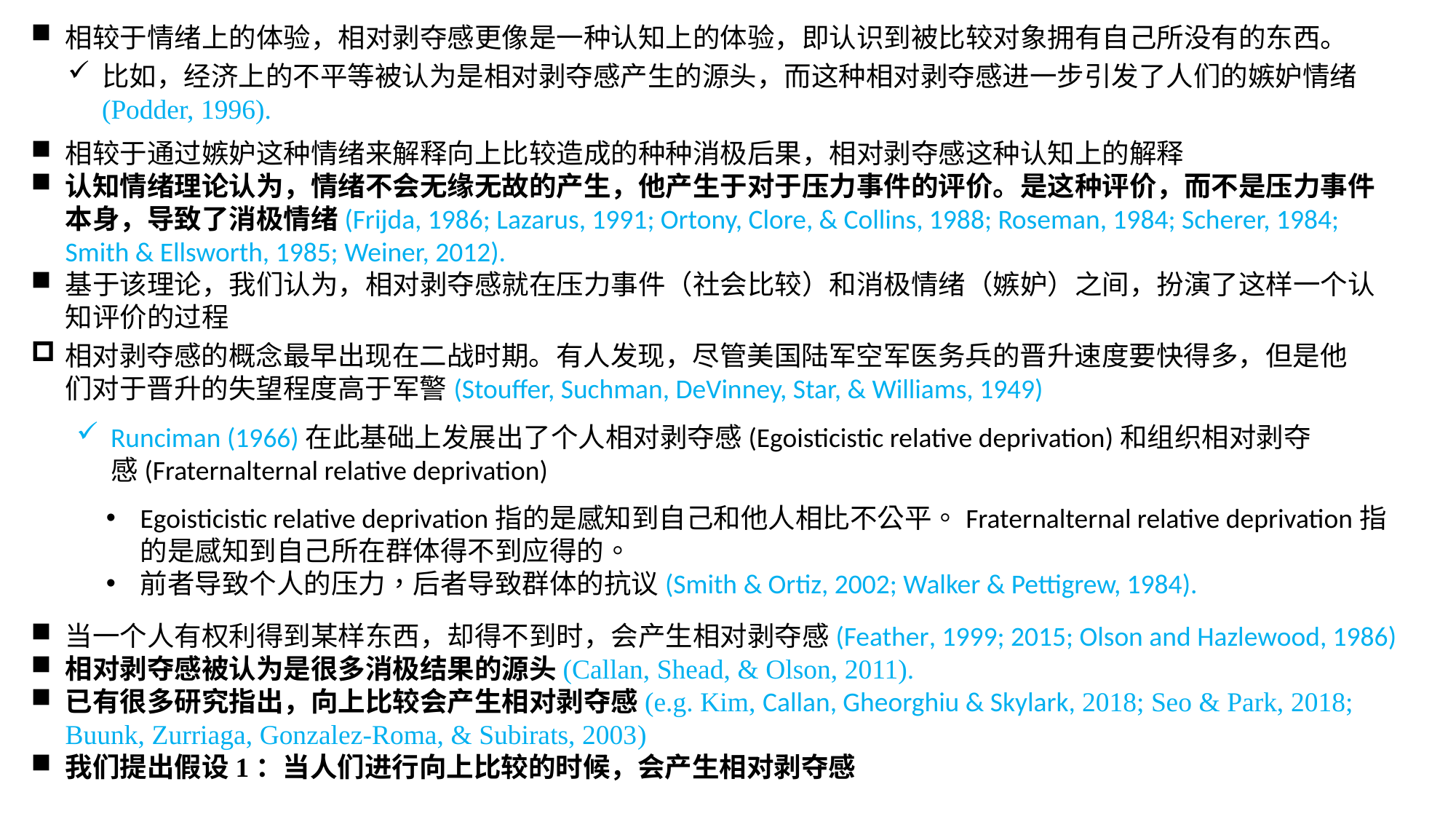

相较于情绪上的体验，相对剥夺感更像是一种认知上的体验，即认识到被比较对象拥有自己所没有的东西。
比如，经济上的不平等被认为是相对剥夺感产生的源头，而这种相对剥夺感进一步引发了人们的嫉妒情绪(Podder, 1996).
相较于通过嫉妒这种情绪来解释向上比较造成的种种消极后果，相对剥夺感这种认知上的解释
认知情绪理论认为，情绪不会无缘无故的产生，他产生于对于压力事件的评价。是这种评价，而不是压力事件本身，导致了消极情绪(Frijda, 1986; Lazarus, 1991; Ortony, Clore, & Collins, 1988; Roseman, 1984; Scherer, 1984; Smith & Ellsworth, 1985; Weiner, 2012).
基于该理论，我们认为，相对剥夺感就在压力事件（社会比较）和消极情绪（嫉妒）之间，扮演了这样一个认知评价的过程
相对剥夺感的概念最早出现在二战时期。有人发现，尽管美国陆军空军医务兵的晋升速度要快得多，但是他们对于晋升的失望程度高于军警(Stouffer, Suchman, DeVinney, Star, & Williams, 1949)
Runciman (1966)在此基础上发展出了个人相对剥夺感(Egoisticistic relative deprivation)和组织相对剥夺感(Fraternalternal relative deprivation)
Egoisticistic relative deprivation指的是感知到自己和他人相比不公平。Fraternalternal relative deprivation指的是感知到自己所在群体得不到应得的。
前者导致个人的压力，后者导致群体的抗议(Smith & Ortiz, 2002; Walker & Pettigrew, 1984).
当一个人有权利得到某样东西，却得不到时，会产生相对剥夺感(Feather, 1999; 2015; Olson and Hazlewood, 1986)
相对剥夺感被认为是很多消极结果的源头(Callan, Shead, & Olson, 2011).
已有很多研究指出，向上比较会产生相对剥夺感(e.g. Kim, Callan, Gheorghiu & Skylark, 2018; Seo & Park, 2018; Buunk, Zurriaga, Gonzalez-Roma, & Subirats, 2003)
我们提出假设1：当人们进行向上比较的时候，会产生相对剥夺感